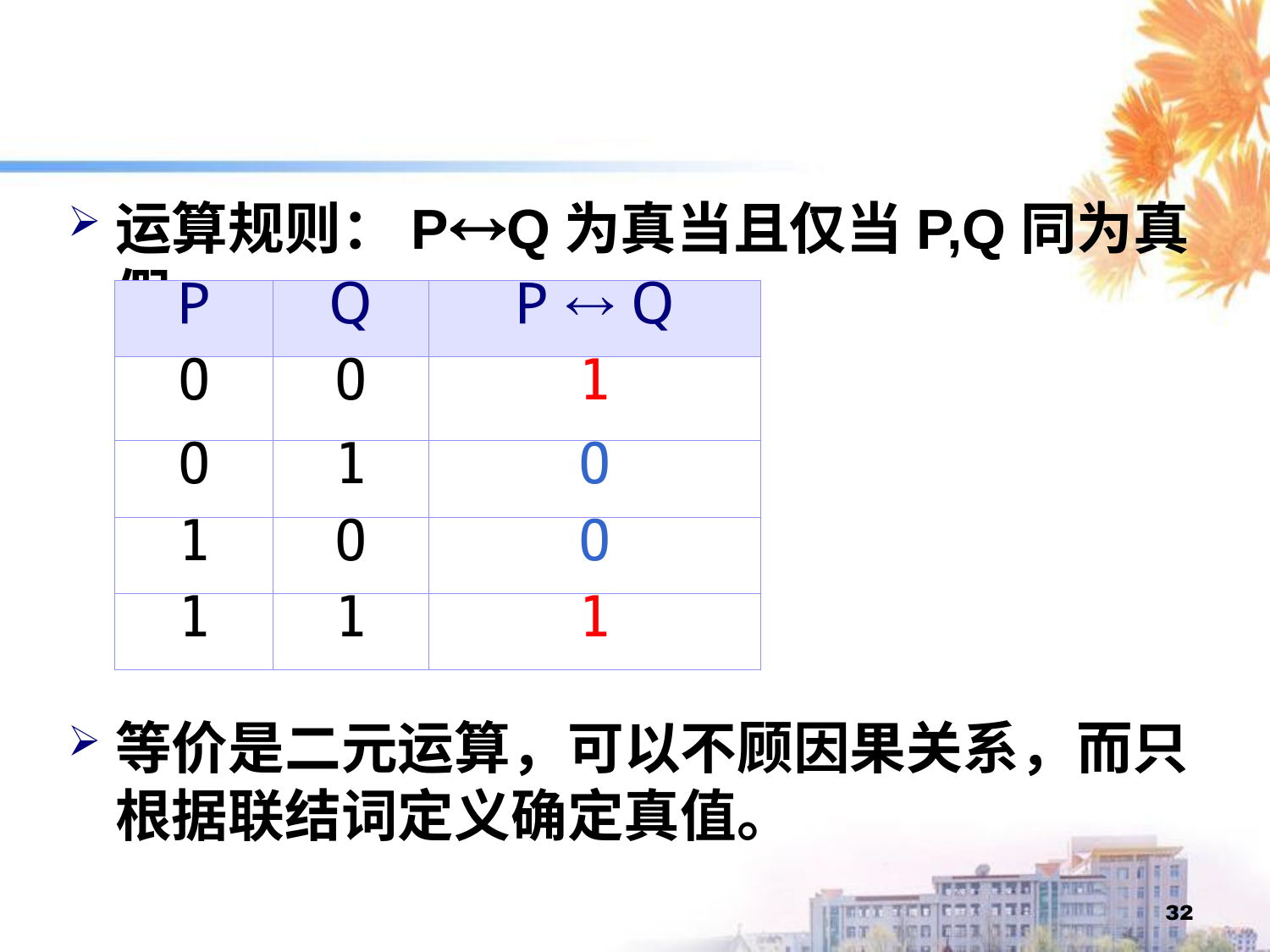

运算规则：P↔Q为真当且仅当P,Q同为真假
| P | Q | P ↔ Q |
| --- | --- | --- |
| 0 | 0 | 1 |
| 0 | 1 | 0 |
| 1 | 0 | 0 |
| 1 | 1 | 1 |
等价是二元运算，可以不顾因果关系，而只根据联结词定义确定真值。
32